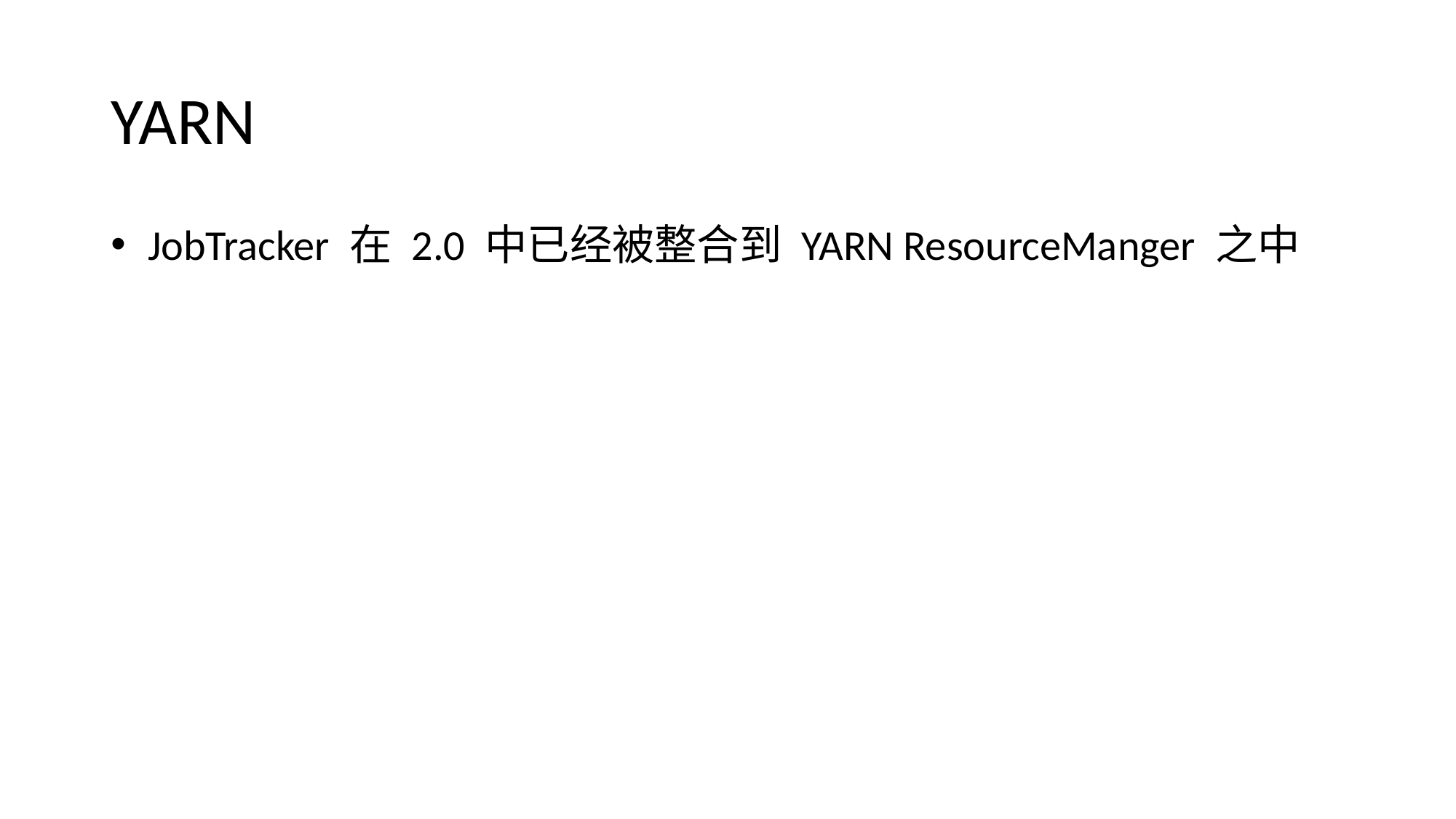

# YARN
 JobTracker 在 2.0 中已经被整合到 YARN ResourceManger 之中